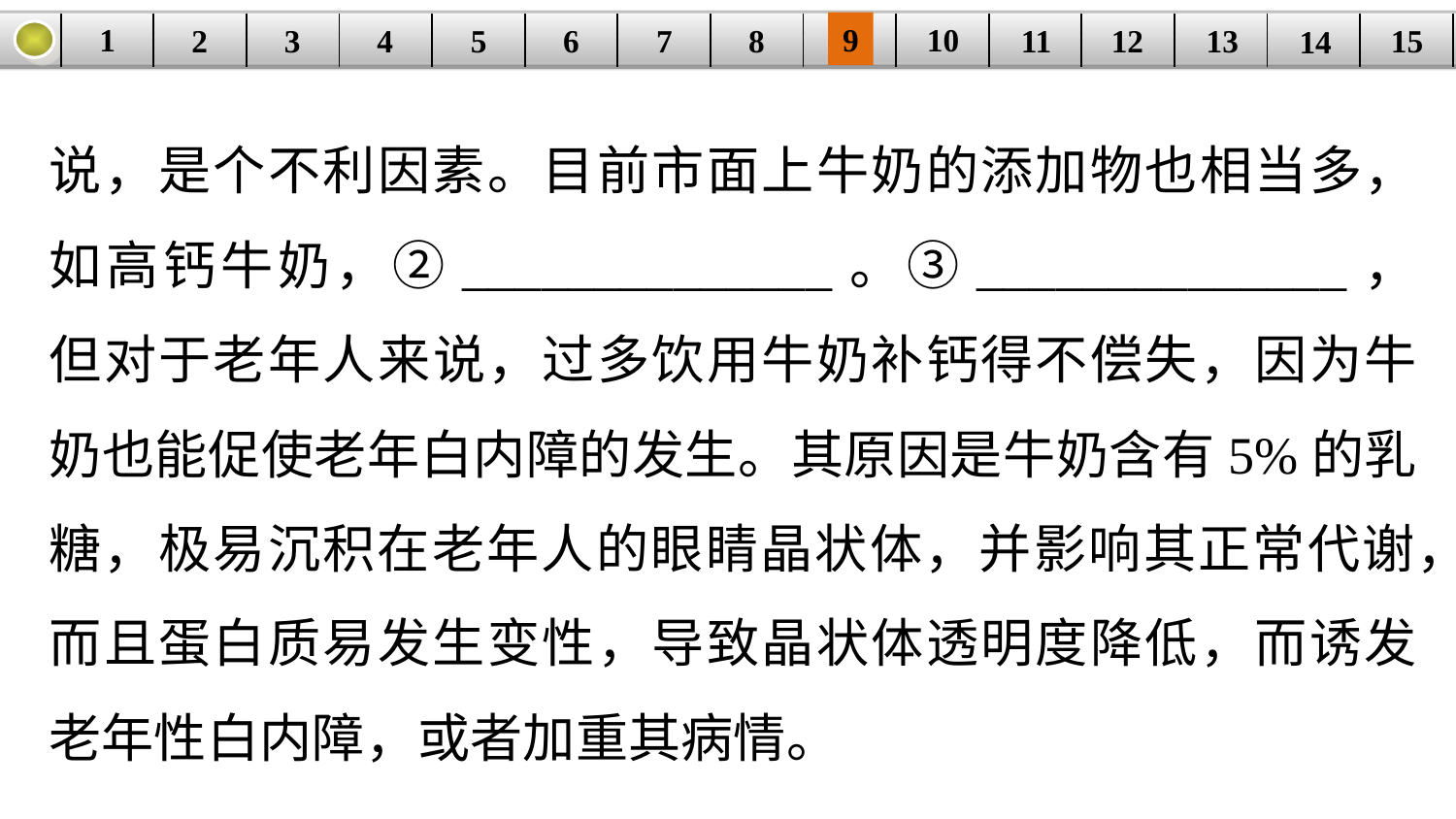

9
10
1
3
4
5
6
8
11
2
12
15
|  |  |  |  |  |  |  |  |  |  |  |  |  |  |  |
| --- | --- | --- | --- | --- | --- | --- | --- | --- | --- | --- | --- | --- | --- | --- |
7
13
14

说，是个不利因素。目前市面上牛奶的添加物也相当多，如高钙牛奶，②______________。③______________，但对于老年人来说，过多饮用牛奶补钙得不偿失，因为牛奶也能促使老年白内障的发生。其原因是牛奶含有5%的乳糖，极易沉积在老年人的眼睛晶状体，并影响其正常代谢，而且蛋白质易发生变性，导致晶状体透明度降低，而诱发老年性白内障，或者加重其病情。